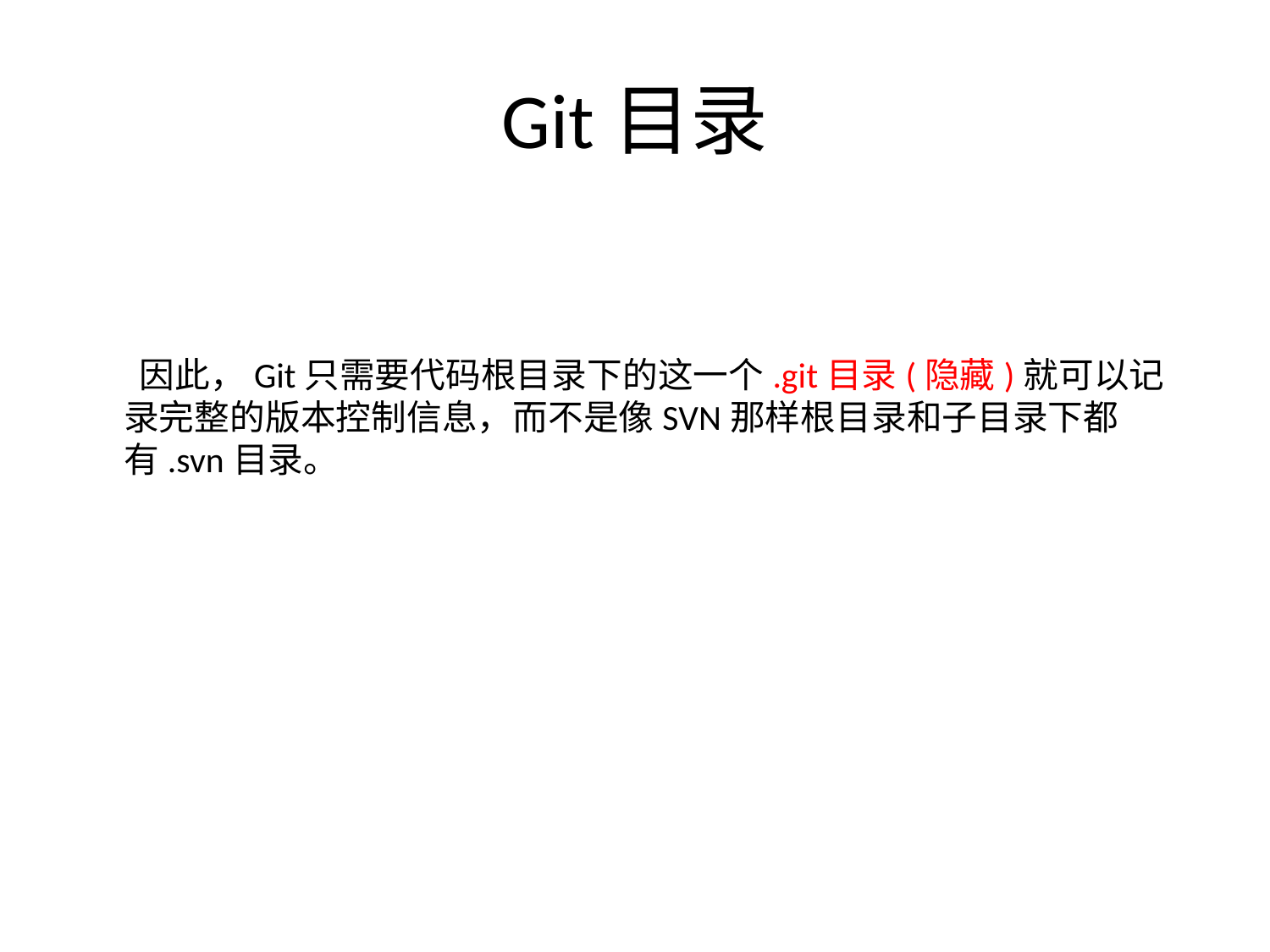

# Git目录

       因此，Git只需要代码根目录下的这一个.git目录(隐藏)就可以记录完整的版本控制信息，而不是像SVN那样根目录和子目录下都有.svn目录。